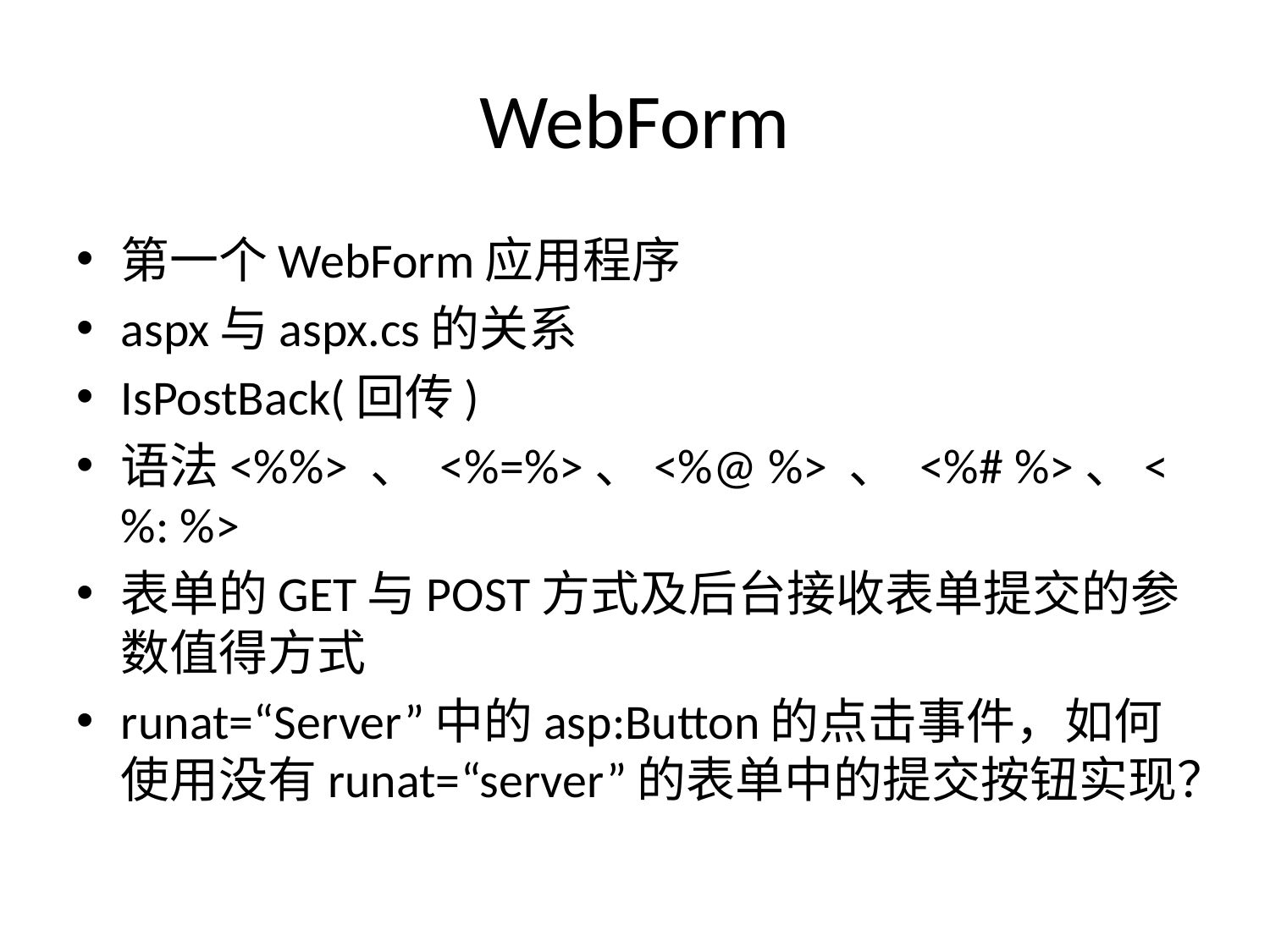

# WebForm
第一个WebForm应用程序
aspx与aspx.cs的关系
IsPostBack(回传)
语法<%%> 、 <%=%>、<%@ %> 、 <%# %>、<%: %>
表单的GET与POST方式及后台接收表单提交的参数值得方式
runat=“Server”中的asp:Button的点击事件，如何使用没有runat=“server”的表单中的提交按钮实现？